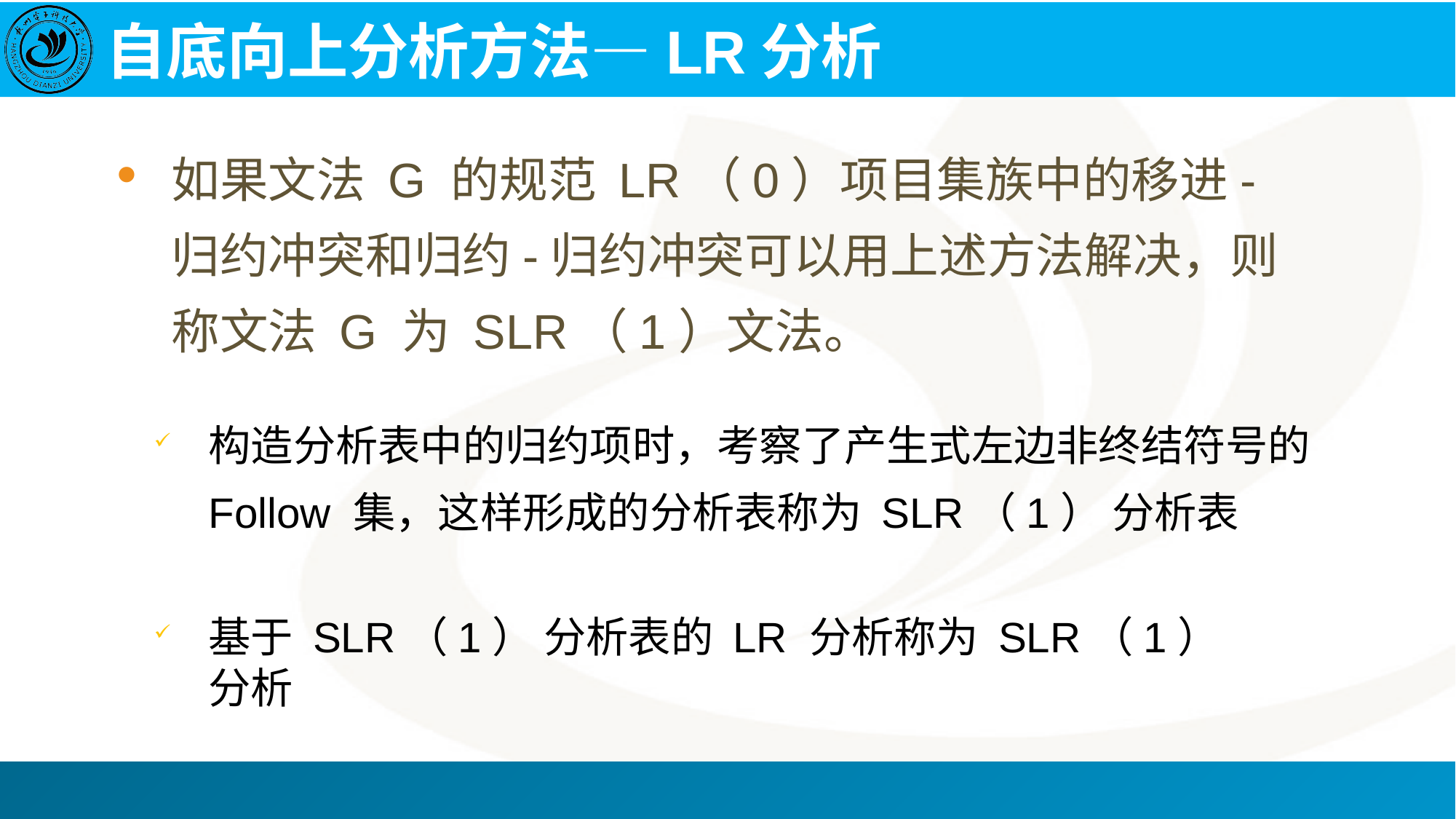

# 自底向上分析方法—LR分析
如果文法 G 的规范 LR（0）项目集族中的移进-归约冲突和归约-归约冲突可以用上述方法解决，则称文法 G 为 SLR（1）文法。
构造分析表中的归约项时，考察了产生式左边非终结符号的 Follow 集，这样形成的分析表称为 SLR（1） 分析表
基于 SLR（1） 分析表的 LR 分析称为 SLR（1） 分析
97